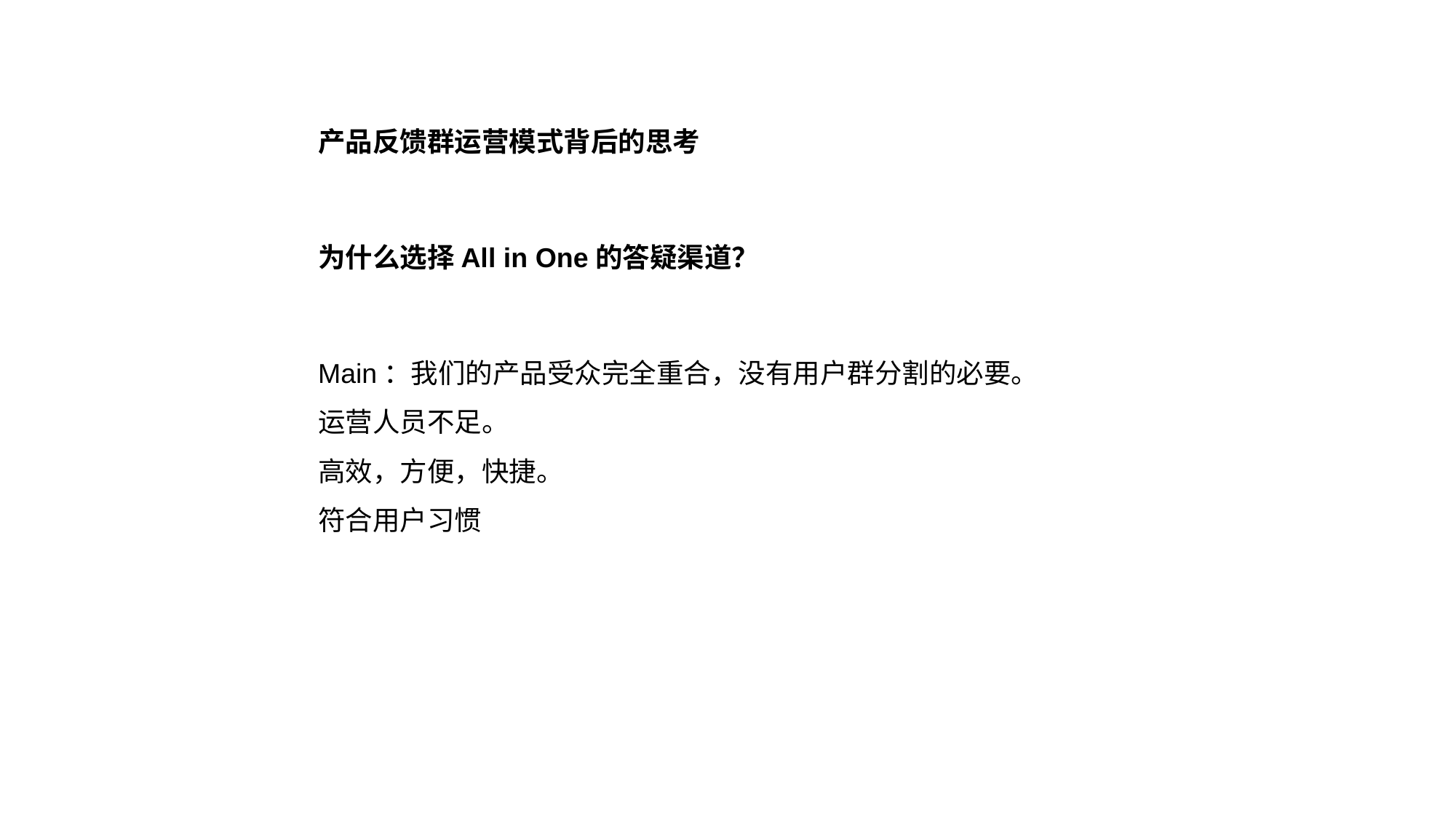

产品反馈群运营模式背后的思考
为什么选择All in One的答疑渠道？
Main：我们的产品受众完全重合，没有用户群分割的必要。
运营人员不足。
高效，方便，快捷。
符合用户习惯